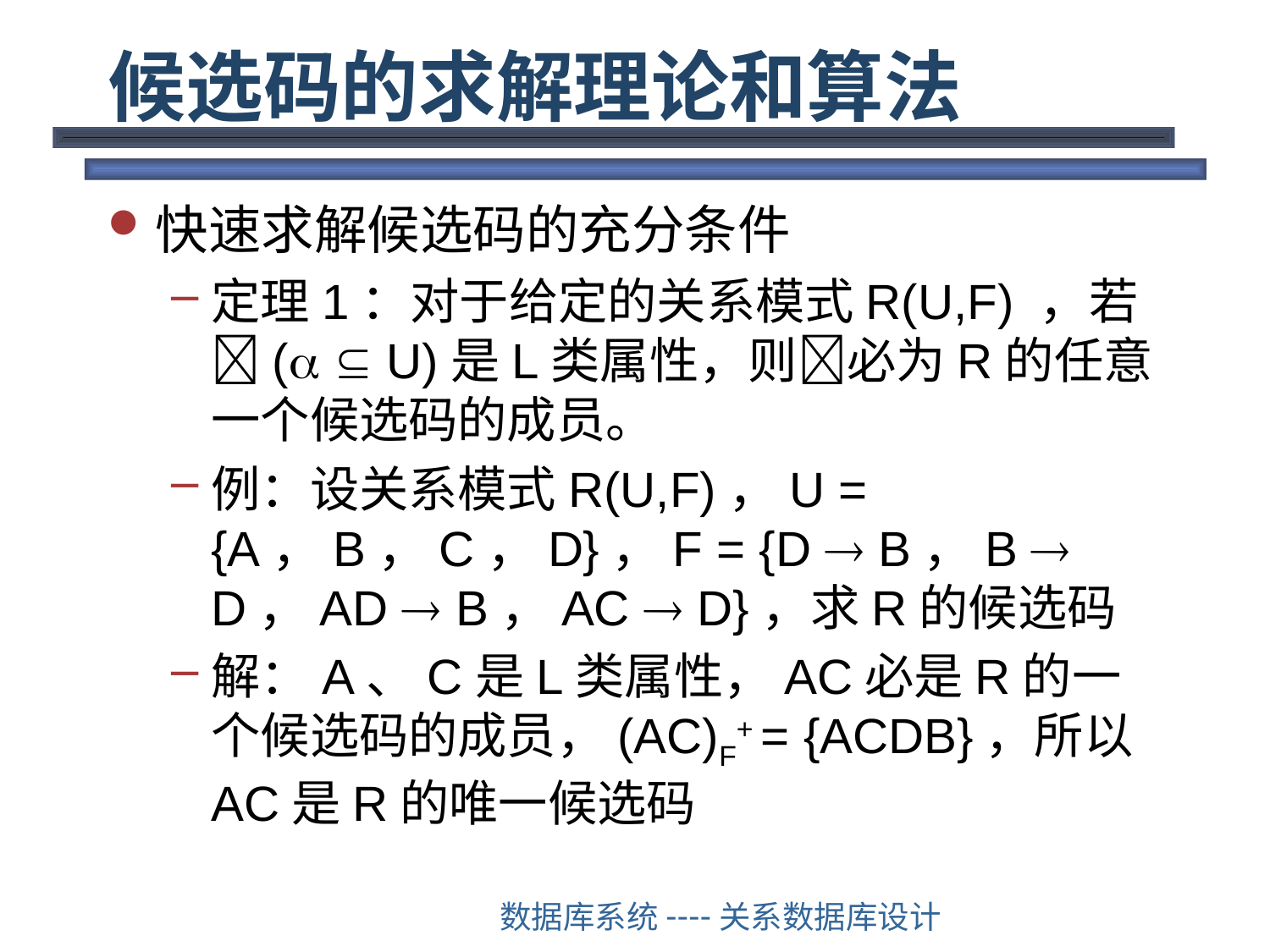

# 候选码的求解理论和算法
快速求解候选码的充分条件
定理1：对于给定的关系模式R(U,F) ，若α(α ⊆ U)是L类属性，则α必为R的任意一个候选码的成员。
例：设关系模式R(U,F)，U = {A，B，C，D}，F = {D → B，B → D，AD → B，AC → D}，求R的候选码
解：A、C是L类属性，AC必是R的一个候选码的成员，(AC)F+ = {ACDB}，所以AC是R的唯一候选码
数据库系统----关系数据库设计